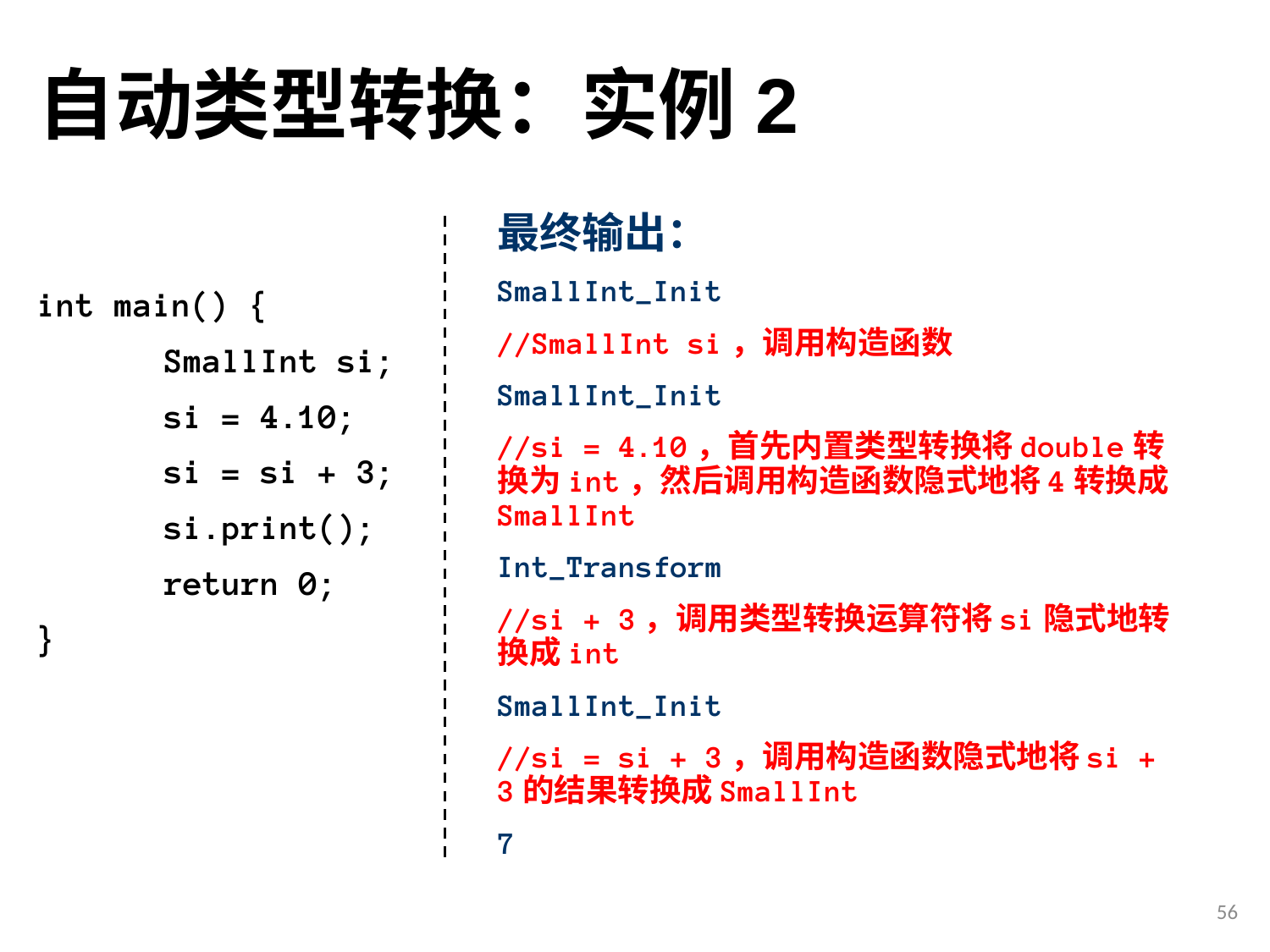

# 自动类型转换：实例2
最终输出：
SmallInt_Init
//SmallInt si，调用构造函数
SmallInt_Init
//si = 4.10，首先内置类型转换将double转换为int，然后调用构造函数隐式地将4转换成SmallInt
Int_Transform
//si + 3，调用类型转换运算符将si隐式地转换成int
SmallInt_Init
//si = si + 3，调用构造函数隐式地将si + 3的结果转换成SmallInt
7
int main() {
	SmallInt si;
	si = 4.10;
	si = si + 3;
	si.print();
	return 0;
}
56